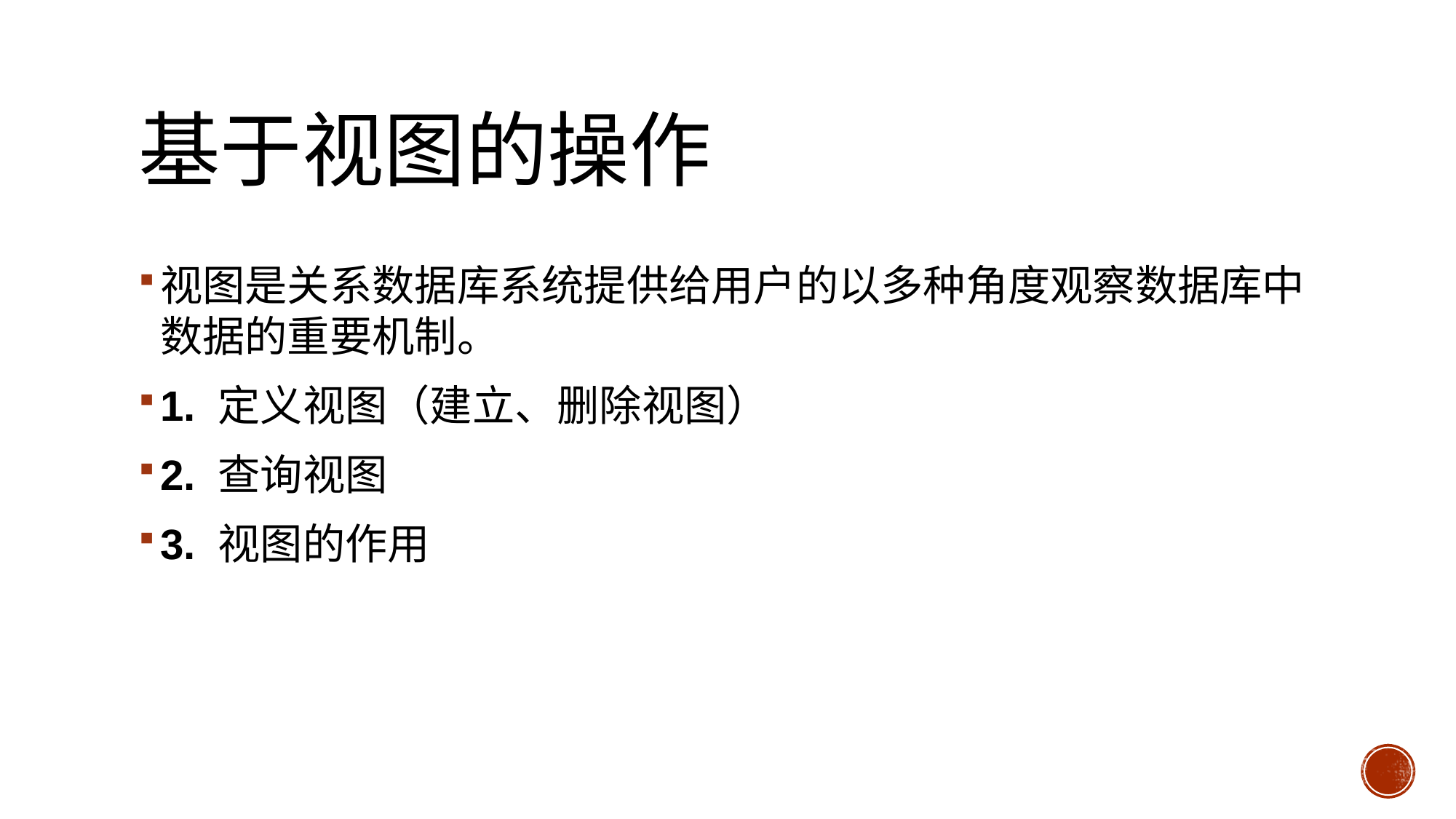

# 基于视图的操作
视图是关系数据库系统提供给用户的以多种角度观察数据库中数据的重要机制。
1. 定义视图（建立、删除视图）
2. 查询视图
3. 视图的作用

21